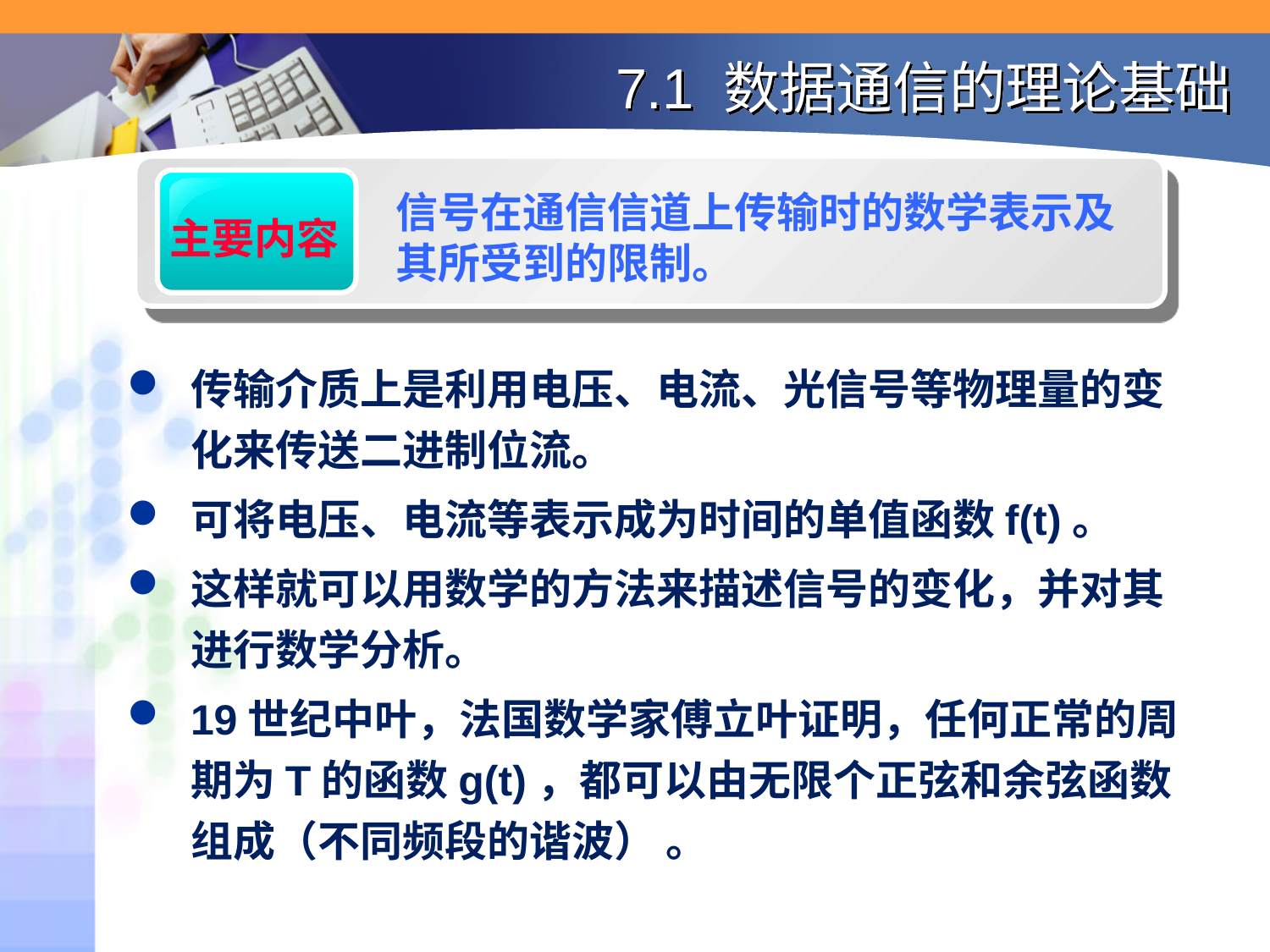

# 7.1 数据通信的理论基础

主要内容
信号在通信信道上传输时的数学表示及其所受到的限制。
传输介质上是利用电压、电流、光信号等物理量的变化来传送二进制位流。
可将电压、电流等表示成为时间的单值函数f(t)。
这样就可以用数学的方法来描述信号的变化，并对其进行数学分析。
19世纪中叶，法国数学家傅立叶证明，任何正常的周期为T的函数g(t)，都可以由无限个正弦和余弦函数组成（不同频段的谐波） 。